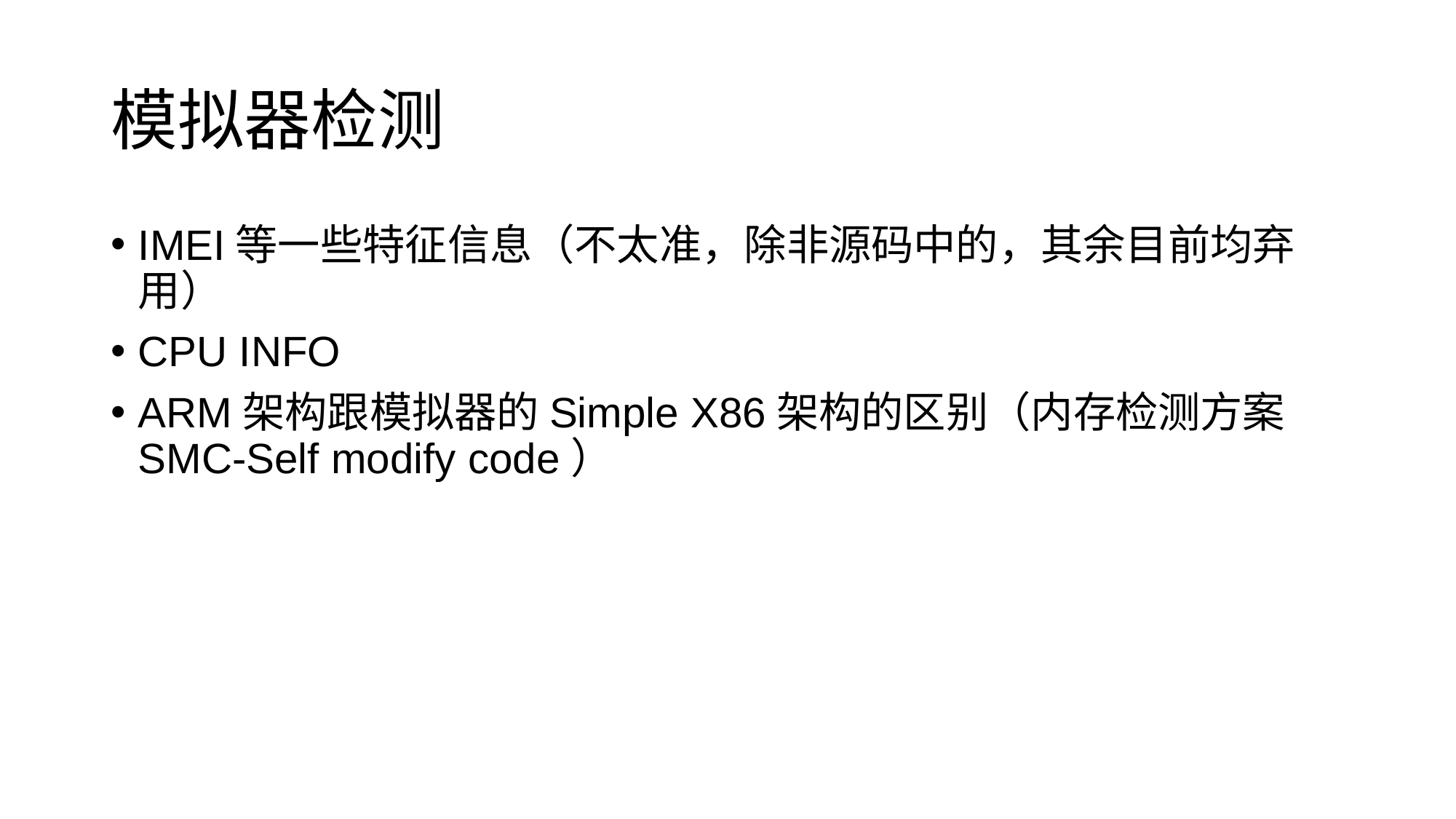

# 模拟器检测
IMEI等一些特征信息（不太准，除非源码中的，其余目前均弃用）
CPU INFO
ARM架构跟模拟器的Simple X86架构的区别（内存检测方案 SMC-Self modify code）